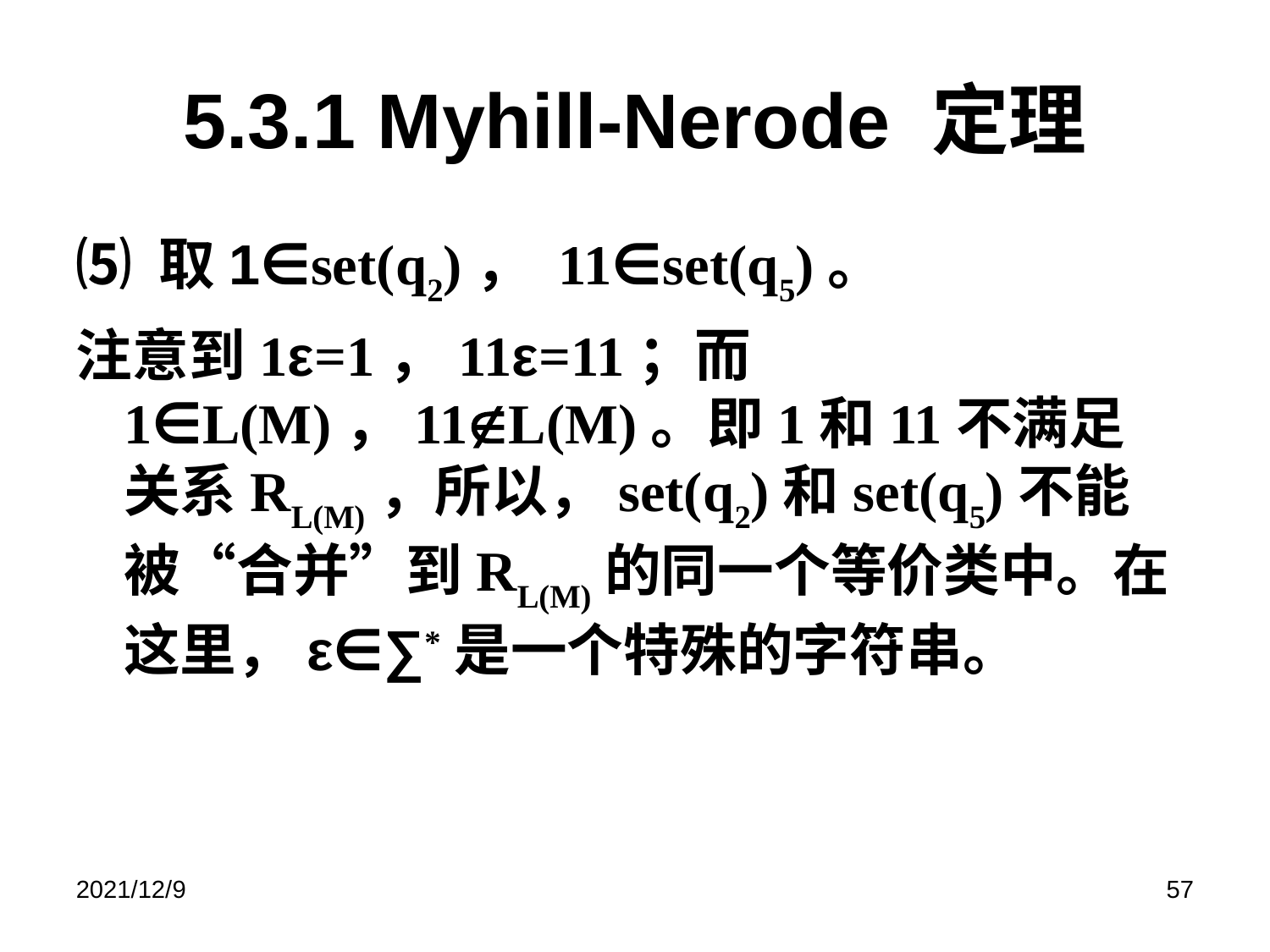

# 5.3.1 Myhill-Nerode 定理
⑸ 取1∈set(q2)， 11∈set(q5)。
注意到1ε=1，11ε=11；而1∈L(M)，11∉L(M)。即1和11不满足关系RL(M)，所以，set(q2)和set(q5)不能被“合并”到RL(M)的同一个等价类中。在这里，ε∈∑*是一个特殊的字符串。
2021/12/9
57